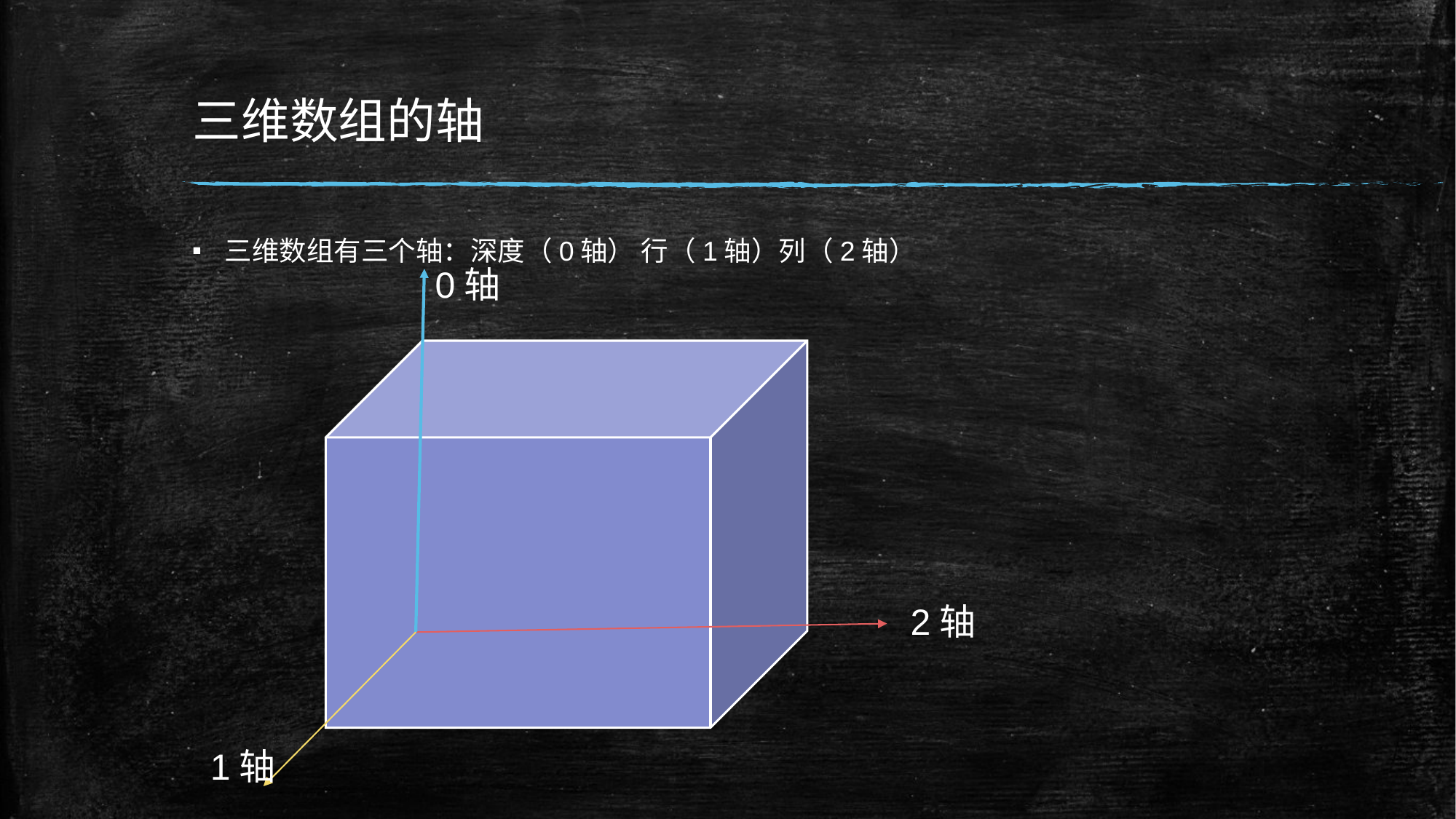

# 三维数组的轴
三维数组有三个轴：深度（0轴） 行（1轴）列（2轴）

0轴

2轴
1轴